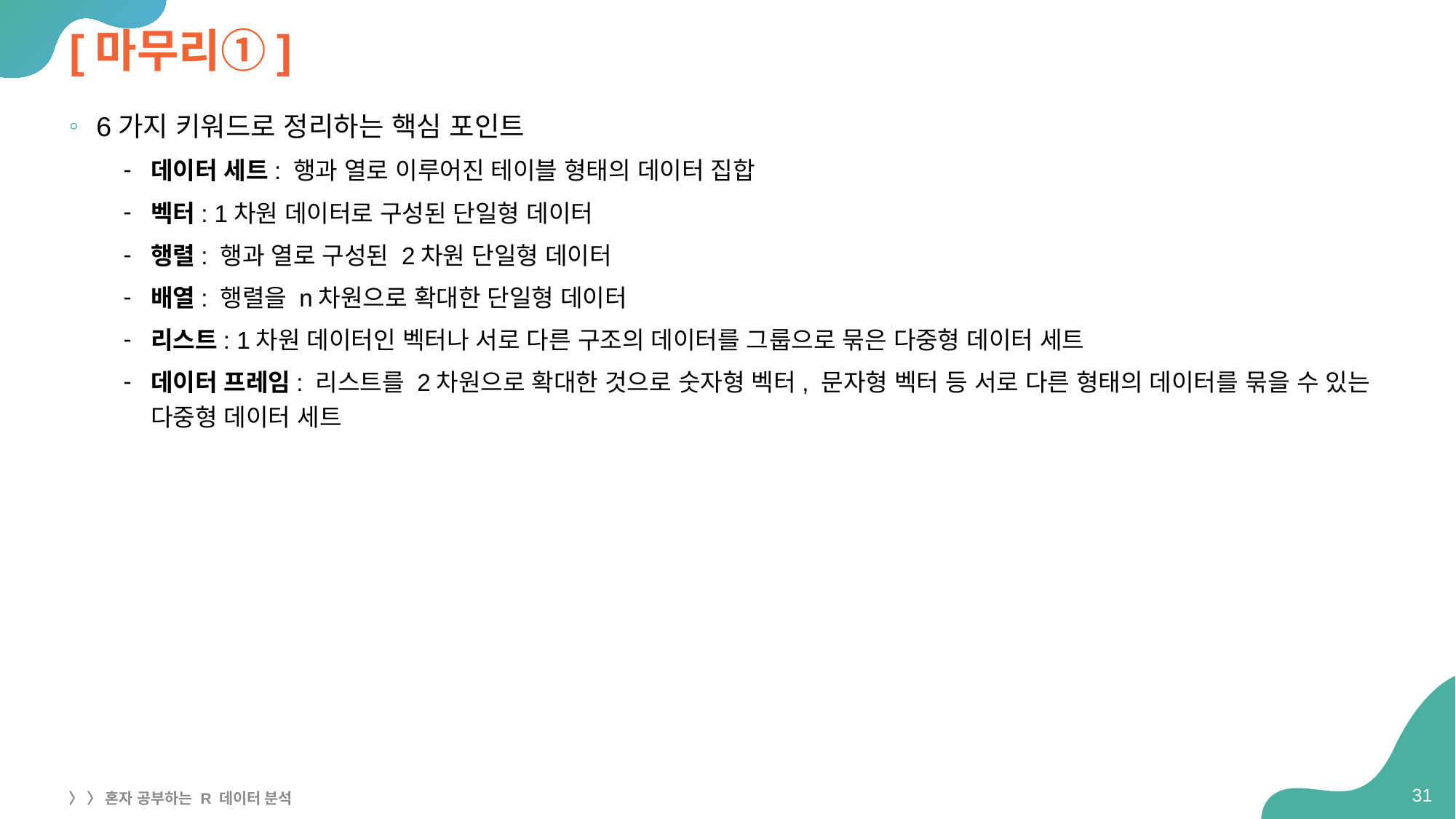

# [마무리①]
6가지 키워드로 정리하는 핵심 포인트
데이터 세트: 행과 열로 이루어진 테이블 형태의 데이터 집합
벡터: 1차원 데이터로 구성된 단일형 데이터
행렬: 행과 열로 구성된 2차원 단일형 데이터
배열: 행렬을 n차원으로 확대한 단일형 데이터
리스트: 1차원 데이터인 벡터나 서로 다른 구조의 데이터를 그룹으로 묶은 다중형 데이터 세트
데이터 프레임: 리스트를 2차원으로 확대한 것으로 숫자형 벡터, 문자형 벡터 등 서로 다른 형태의 데이터를 묶을 수 있는 다중형 데이터 세트
31
〉 〉 혼자 공부하는 R 데이터 분석